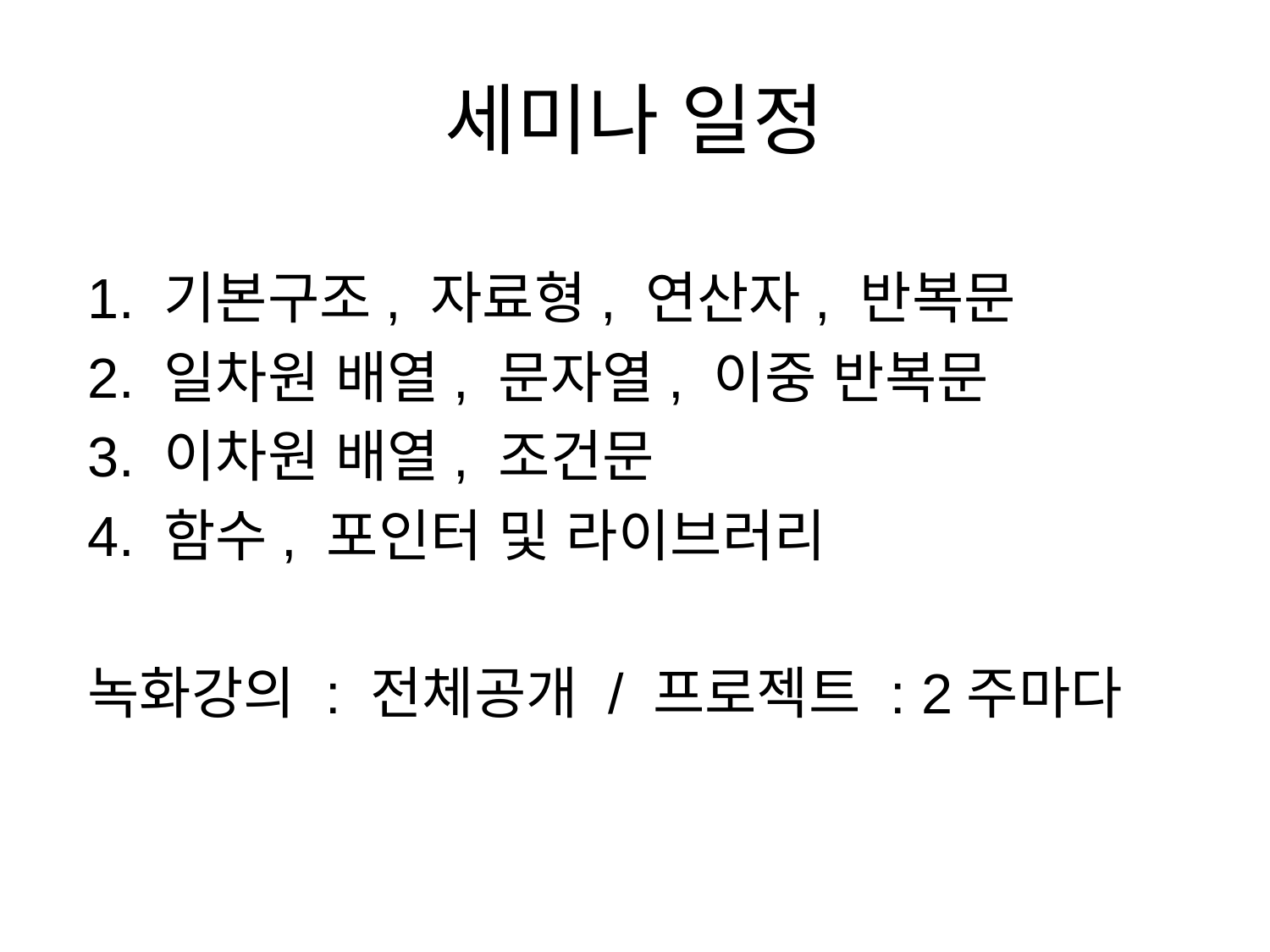

# 세미나 일정
1. 기본구조, 자료형, 연산자, 반복문
2. 일차원 배열, 문자열, 이중 반복문
3. 이차원 배열, 조건문
4. 함수, 포인터 및 라이브러리

녹화강의 : 전체공개 / 프로젝트 : 2주마다